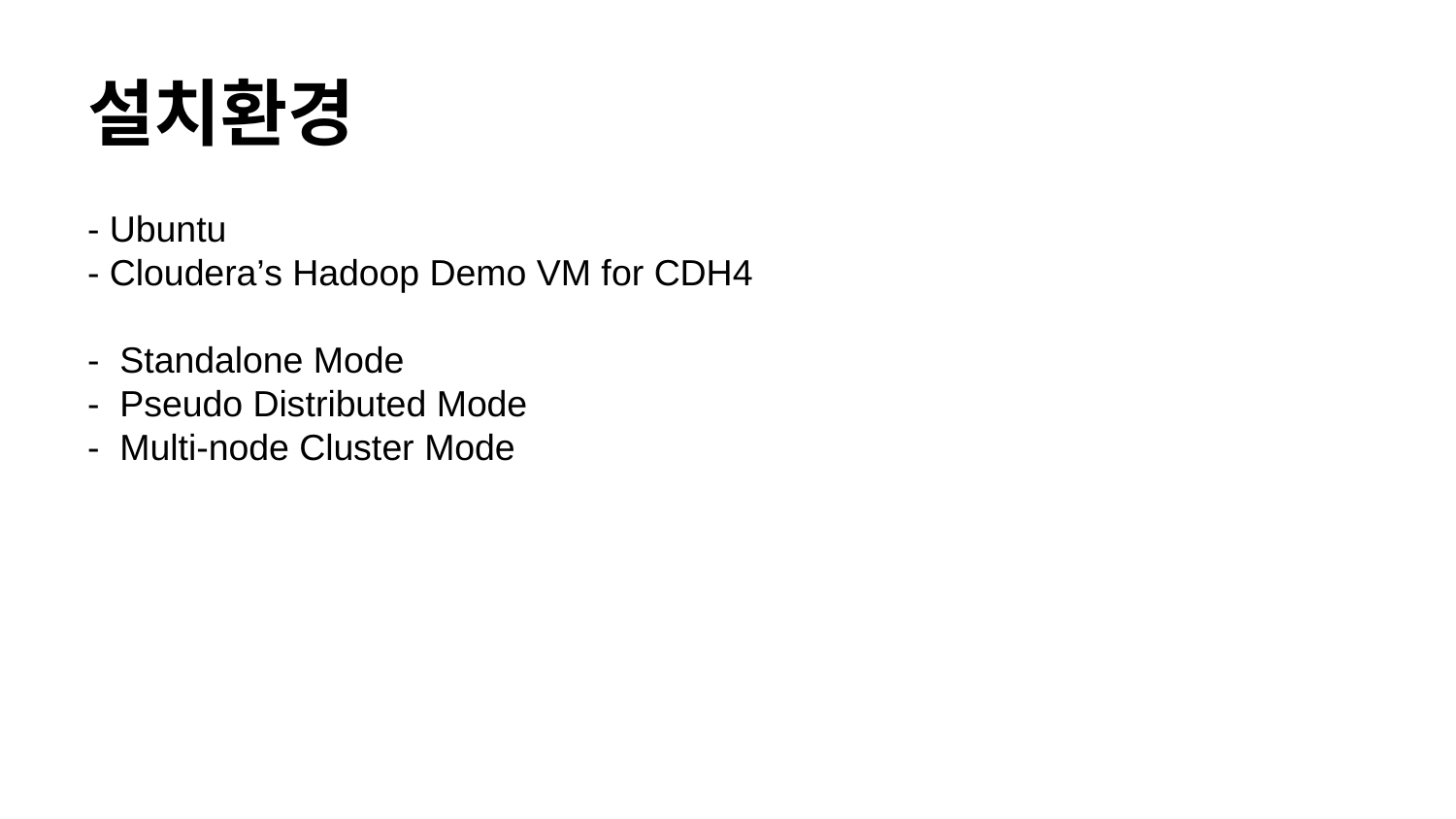

# 설치환경
- Ubuntu
- Cloudera’s Hadoop Demo VM for CDH4

-  Standalone Mode
-  Pseudo Distributed Mode
-  Multi-node Cluster Mode